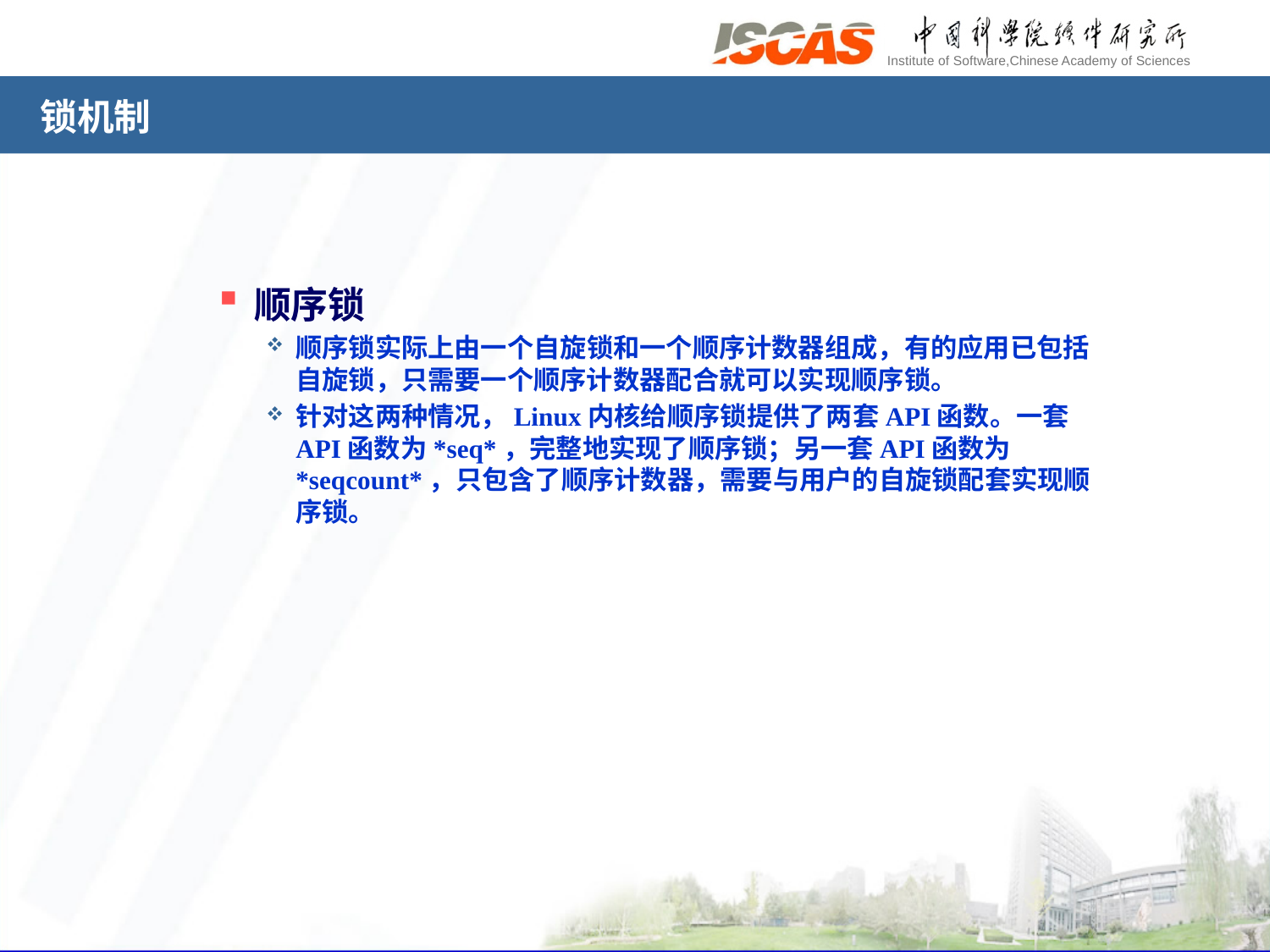

# 锁机制
顺序锁
顺序锁实际上由一个自旋锁和一个顺序计数器组成，有的应用已包括自旋锁，只需要一个顺序计数器配合就可以实现顺序锁。
针对这两种情况，Linux内核给顺序锁提供了两套API函数。一套API函数为*seq*，完整地实现了顺序锁；另一套API函数为*seqcount*，只包含了顺序计数器，需要与用户的自旋锁配套实现顺序锁。